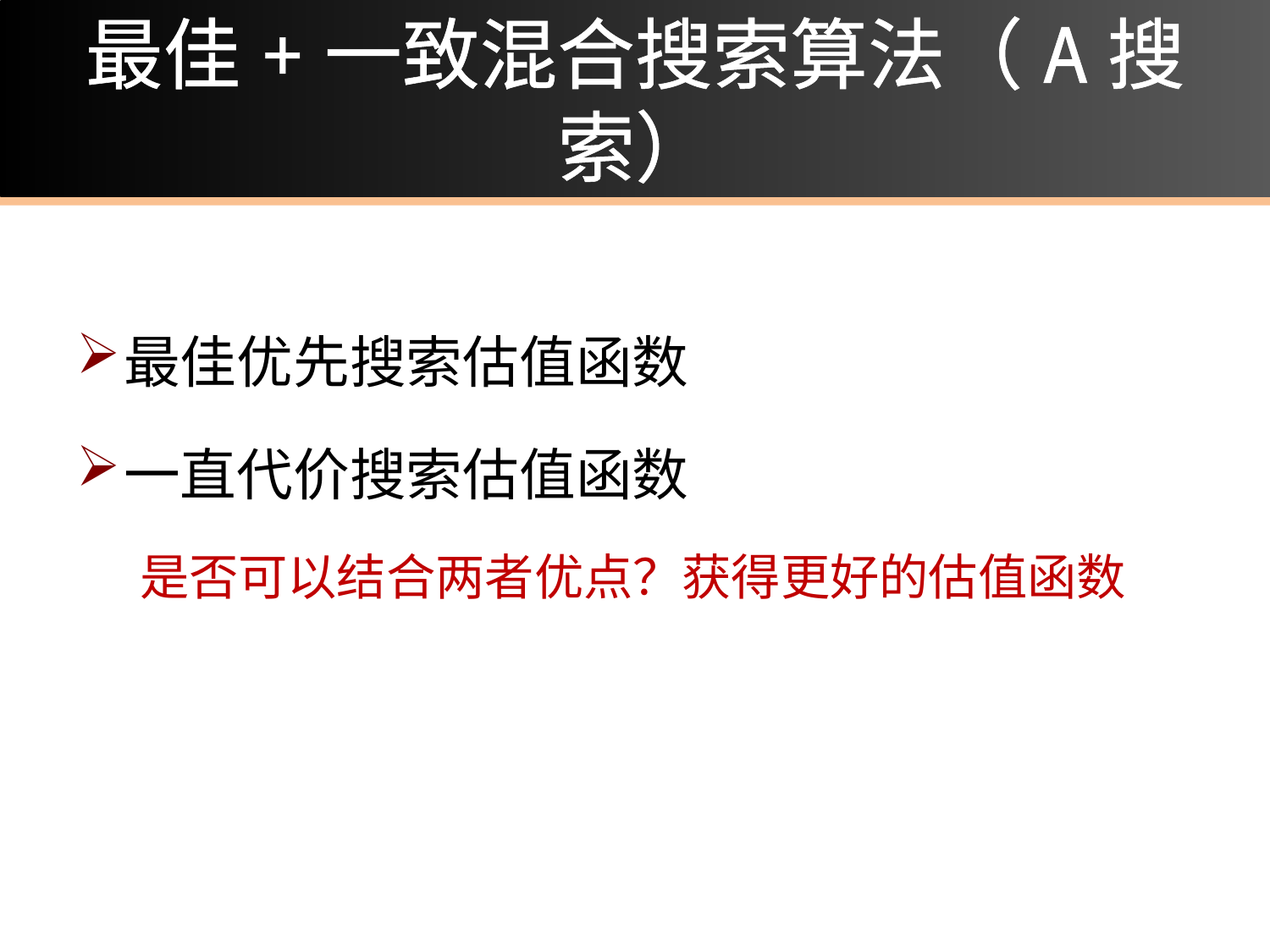

# 最佳+一致混合搜索算法（A搜索）
最佳优先搜索估值函数
一直代价搜索估值函数
是否可以结合两者优点？获得更好的估值函数